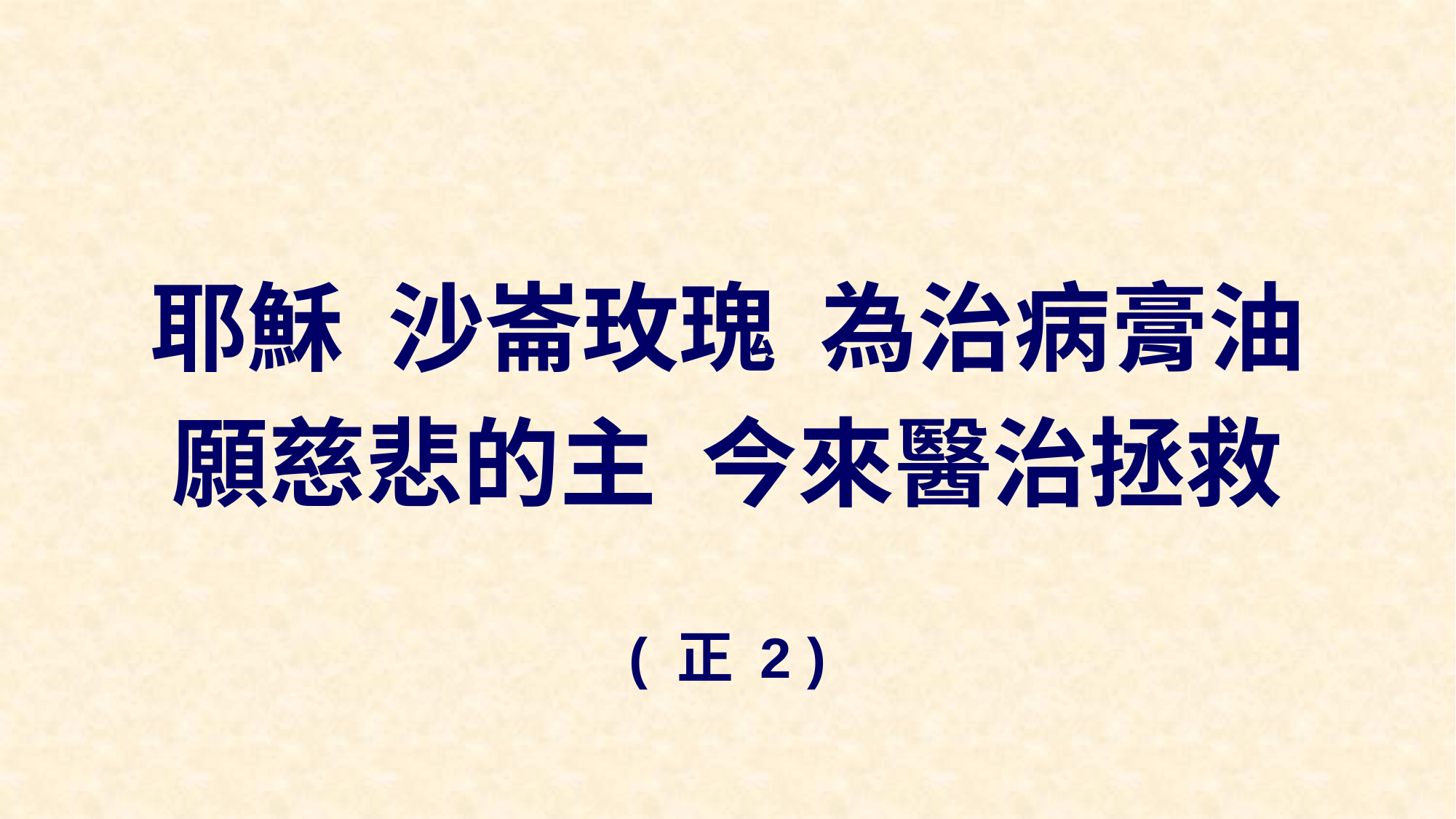

耶穌  沙崙玫瑰  為治病膏油
願慈悲的主  今來醫治拯救
( 正 2 )